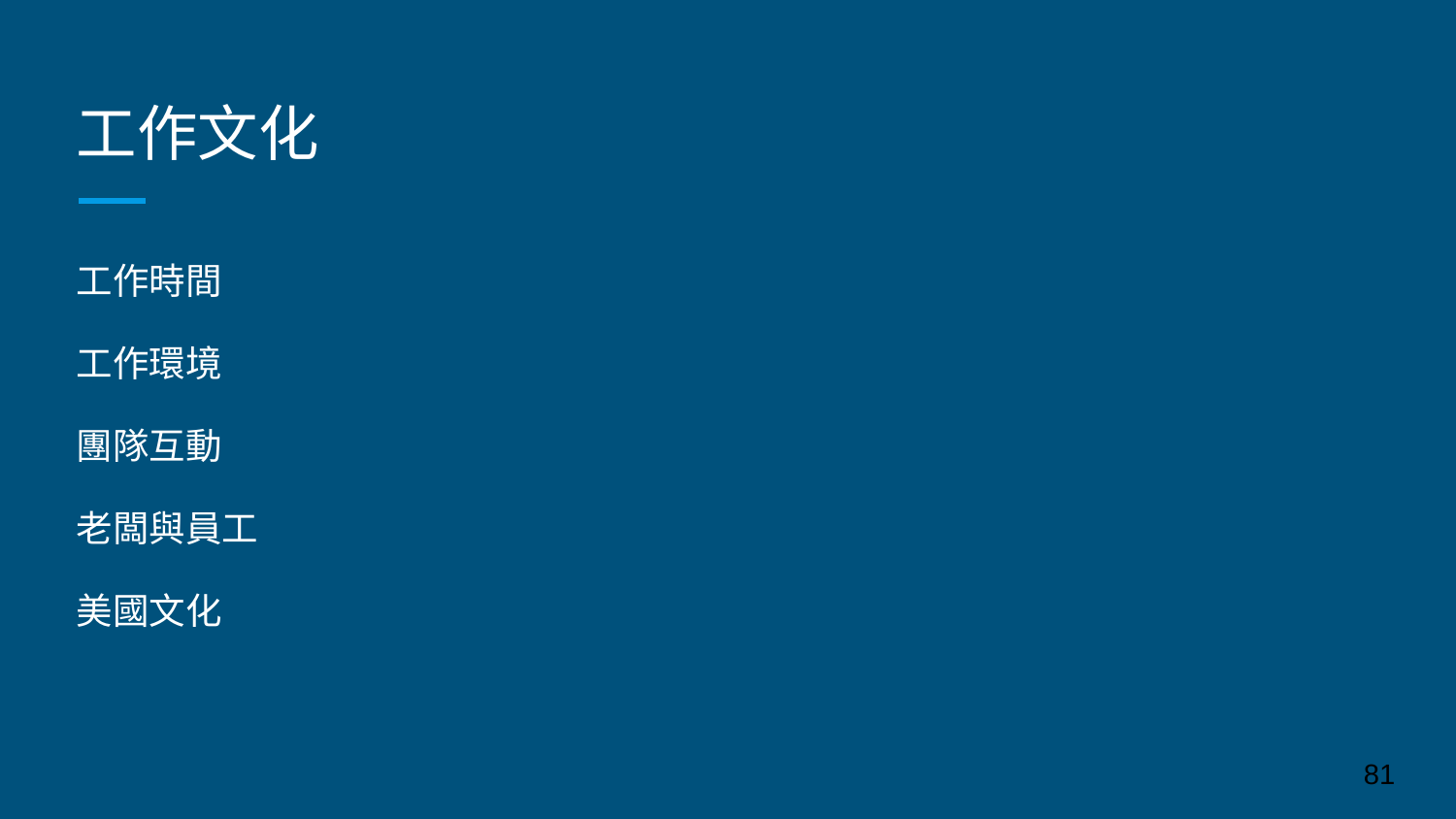

# 工作文化
工作時間
工作環境
團隊互動
老闆與員工
美國文化

81